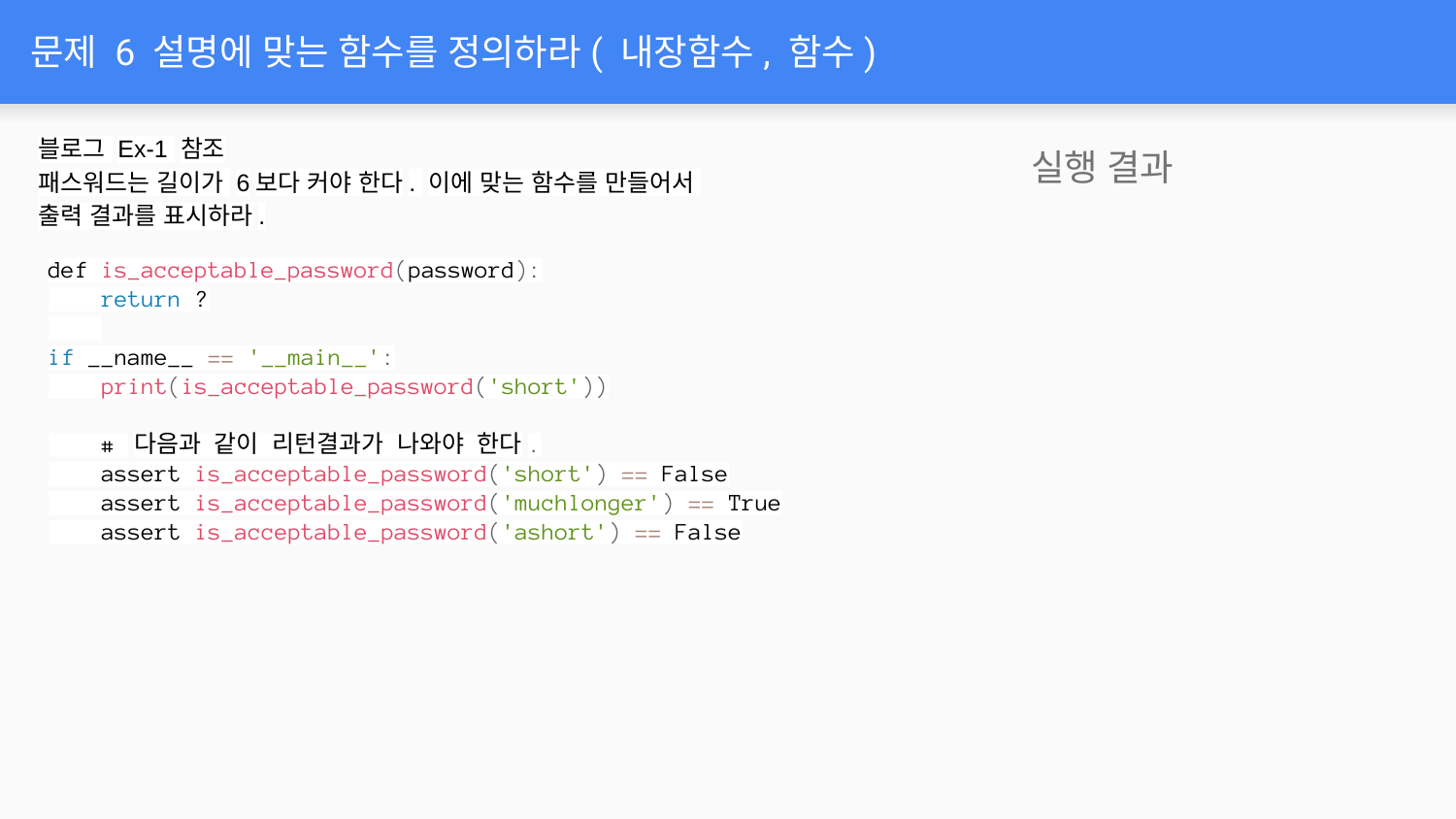

# 문제 6 설명에 맞는 함수를 정의하라( 내장함수, 함수)
블로그 Ex-1 참조
패스워드는 길이가 6보다 커야 한다. 이에 맞는 함수를 만들어서
출력 결과를 표시하라.

실행 결과
def is_acceptable_password(password):
    return ?

if __name__ == '__main__':
    print(is_acceptable_password('short'))

    # 다음과 같이 리턴결과가 나와야 한다.
    assert is_acceptable_password('short') == False
    assert is_acceptable_password('muchlonger') == True
    assert is_acceptable_password('ashort') == False